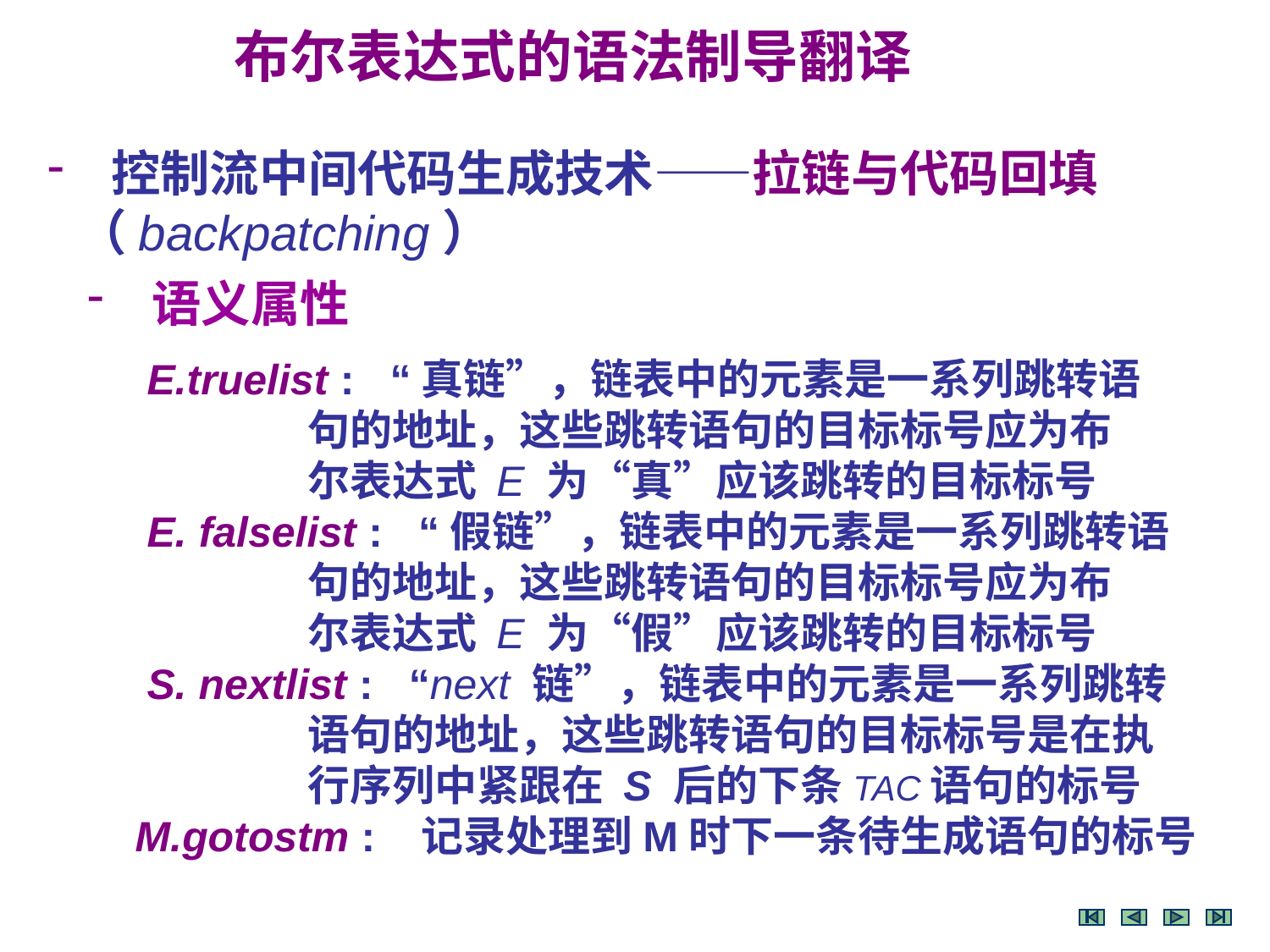

布尔表达式的语法制导翻译
  控制流中间代码生成技术——拉链与代码回填（backpatching）
  语义属性

     E.truelist :   “真链”，链表中的元素是一系列跳转语
                      句的地址，这些跳转语句的目标标号应为布
                      尔表达式 E 为“真”应该跳转的目标标号
     E. falselist :   “假链”，链表中的元素是一系列跳转语
                      句的地址，这些跳转语句的目标标号应为布
                      尔表达式 E 为“假”应该跳转的目标标号
     S. nextlist :   “next 链”，链表中的元素是一系列跳转
                      语句的地址，这些跳转语句的目标标号是在执
                      行序列中紧跟在 S 后的下条TAC语句的标号
    M.gotostm :   记录处理到M时下一条待生成语句的标号